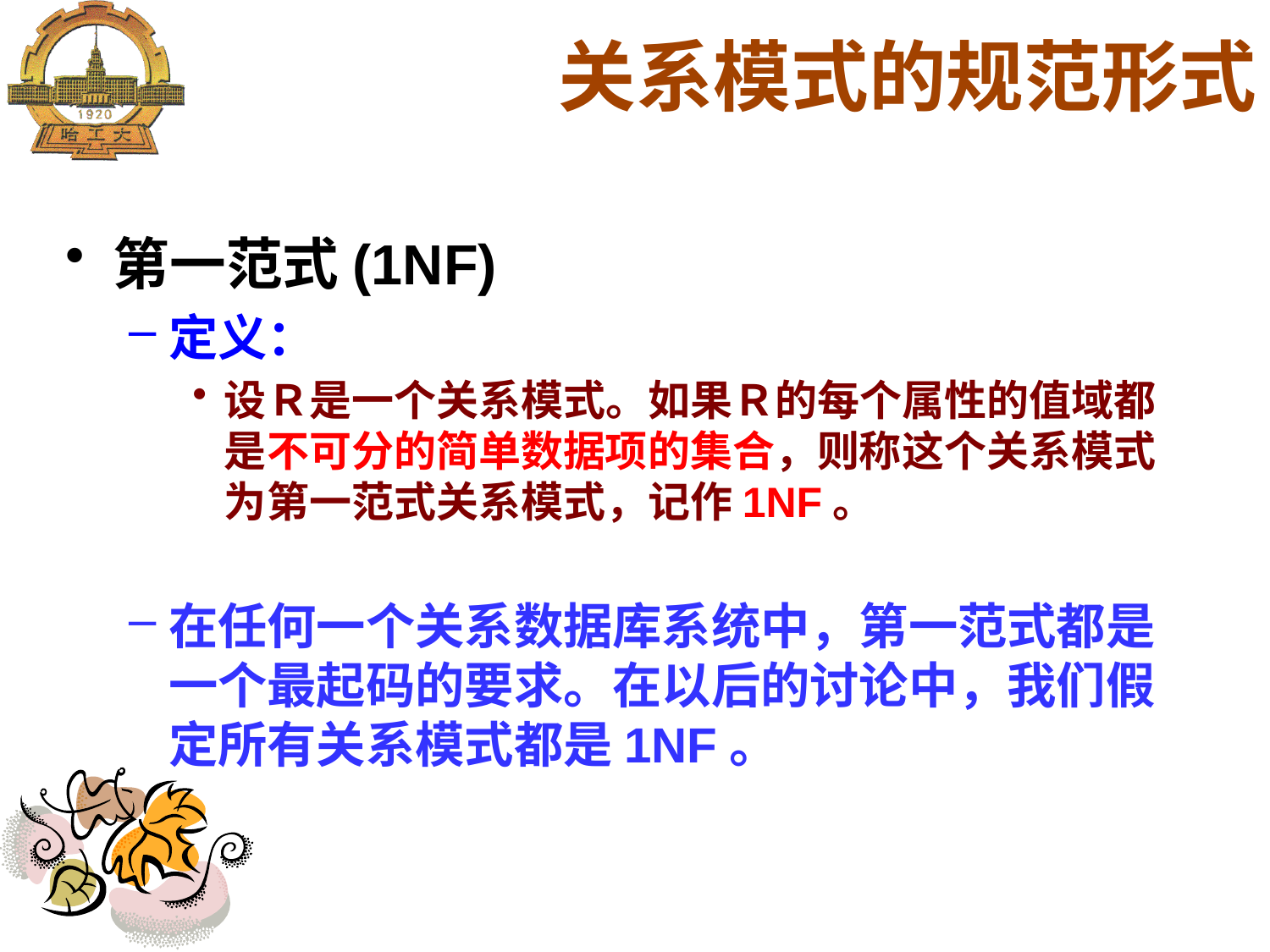

关系模式的规范形式
第一范式(1NF)
定义：
设Ｒ是一个关系模式。如果Ｒ的每个属性的值域都是不可分的简单数据项的集合，则称这个关系模式为第一范式关系模式，记作1NF。

在任何一个关系数据库系统中，第一范式都是一个最起码的要求。在以后的讨论中，我们假定所有关系模式都是1NF。